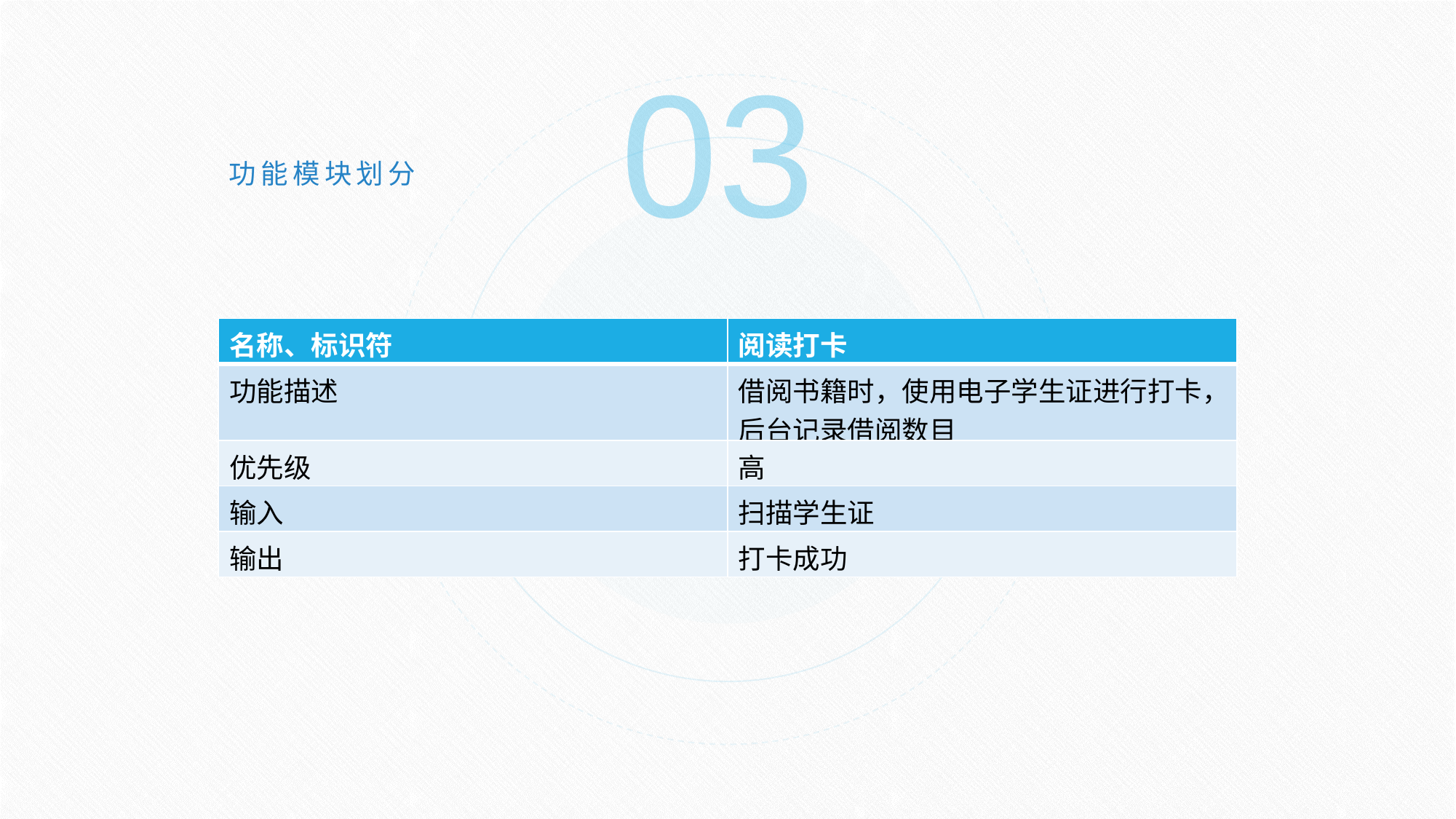

03
功能模块划分

| 名称、标识符 | 阅读打卡 |
| --- | --- |
| 功能描述 | 借阅书籍时，使用电子学生证进行打卡，后台记录借阅数目 |
| 优先级 | 高 |
| 输入 | 扫描学生证 |
| 输出 | 打卡成功 |